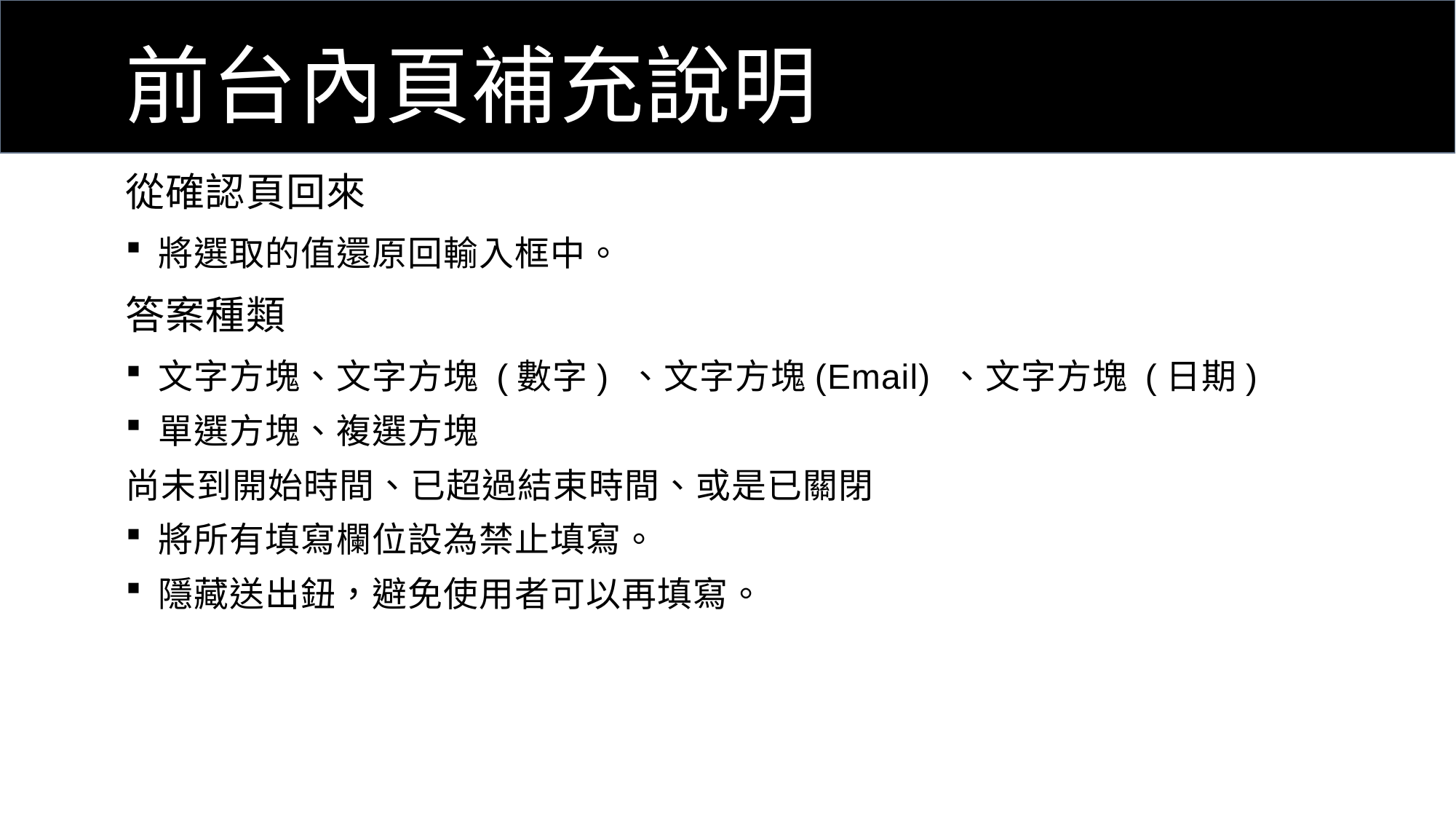

# 前台內頁補充說明
從確認頁回來
將選取的值還原回輸入框中。
答案種類
文字方塊、文字方塊 (數字) 、文字方塊(Email) 、文字方塊 (日期)
單選方塊、複選方塊
尚未到開始時間、已超過結束時間、或是已關閉
將所有填寫欄位設為禁止填寫。
隱藏送出鈕，避免使用者可以再填寫。